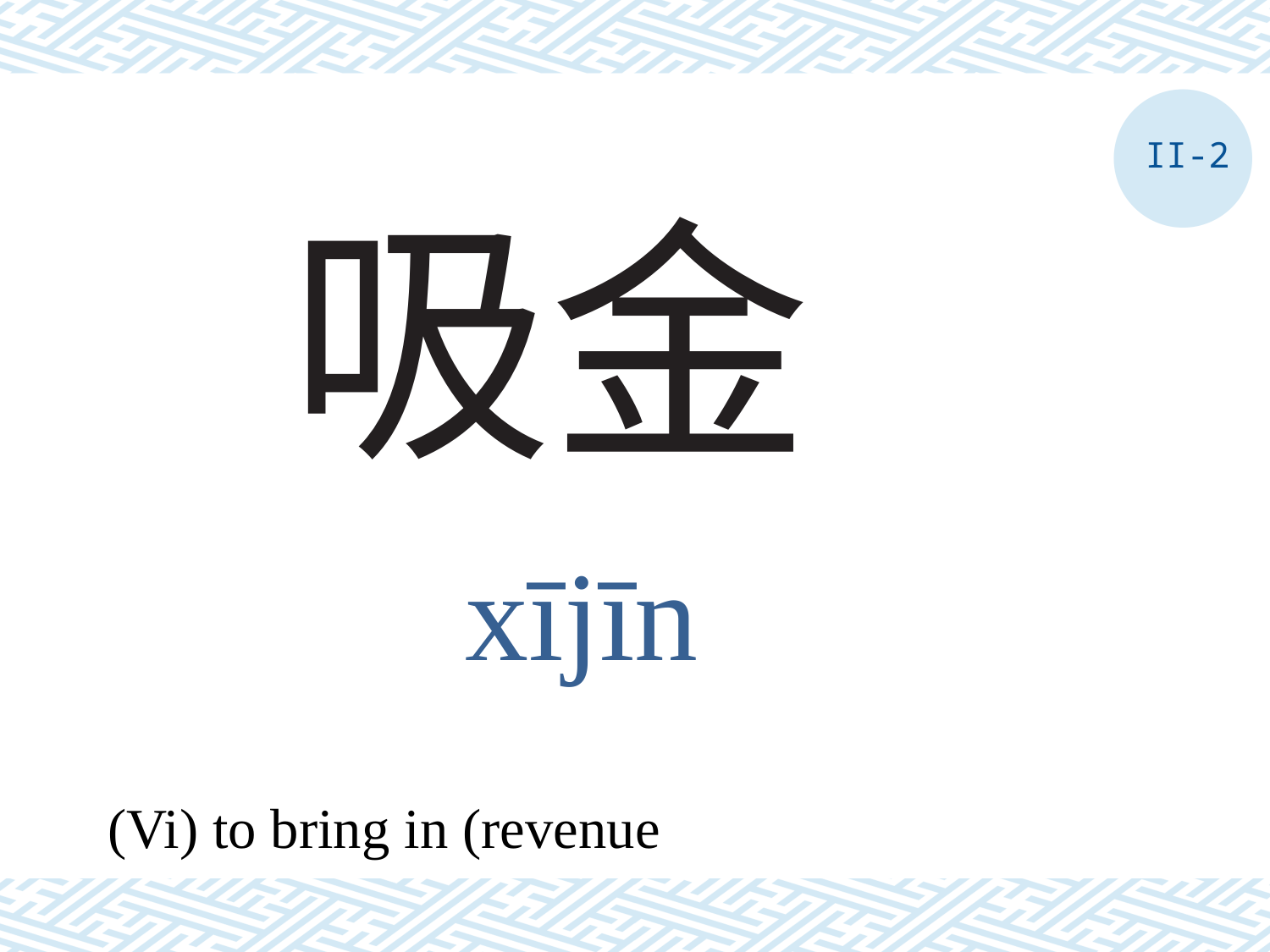

II-2

# 吸金
xījīn
(Vi) to bring in (revenue